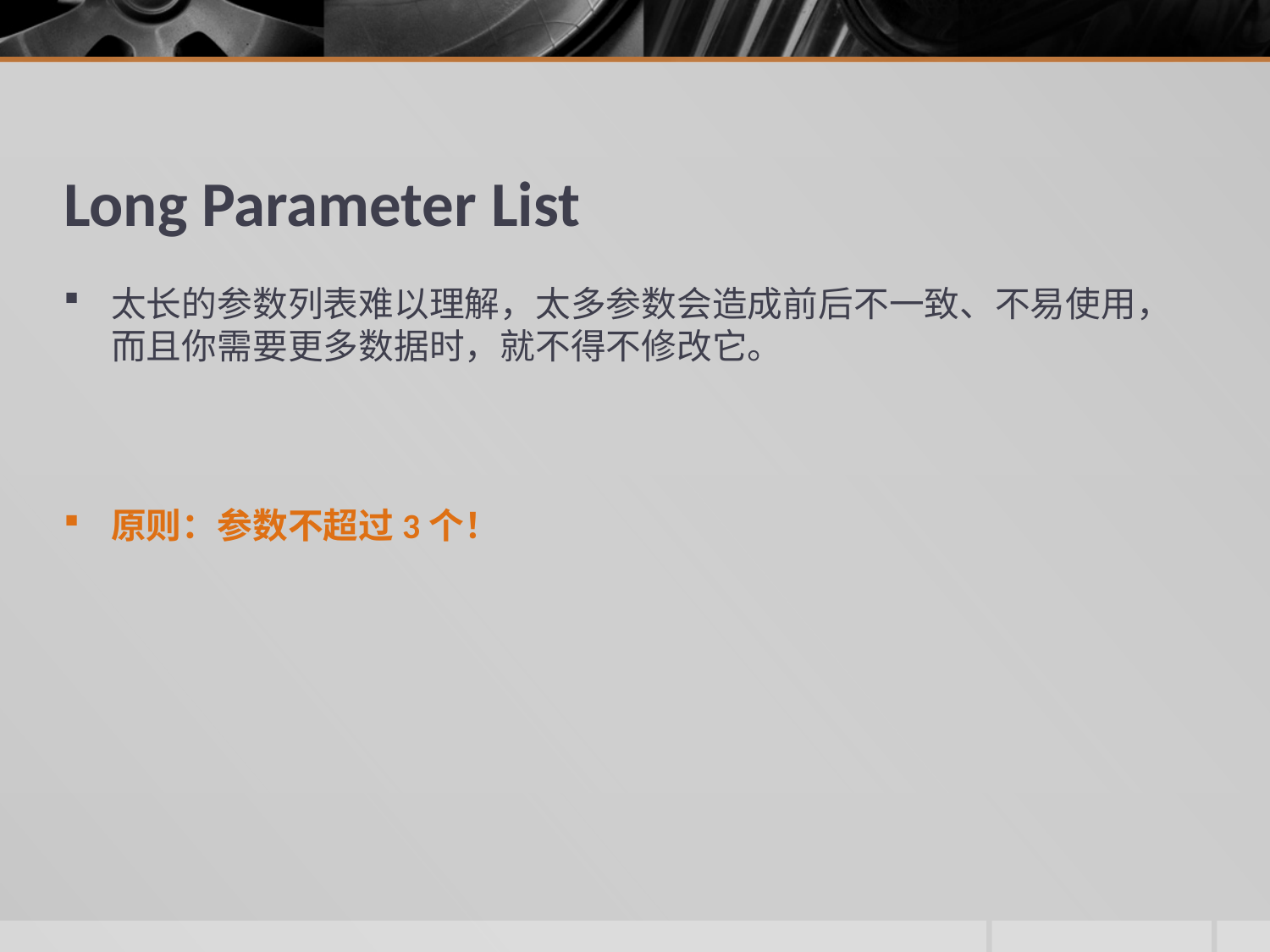

# Long Parameter List
太长的参数列表难以理解，太多参数会造成前后不一致、不易使用，而且你需要更多数据时，就不得不修改它。

原则：参数不超过3个！